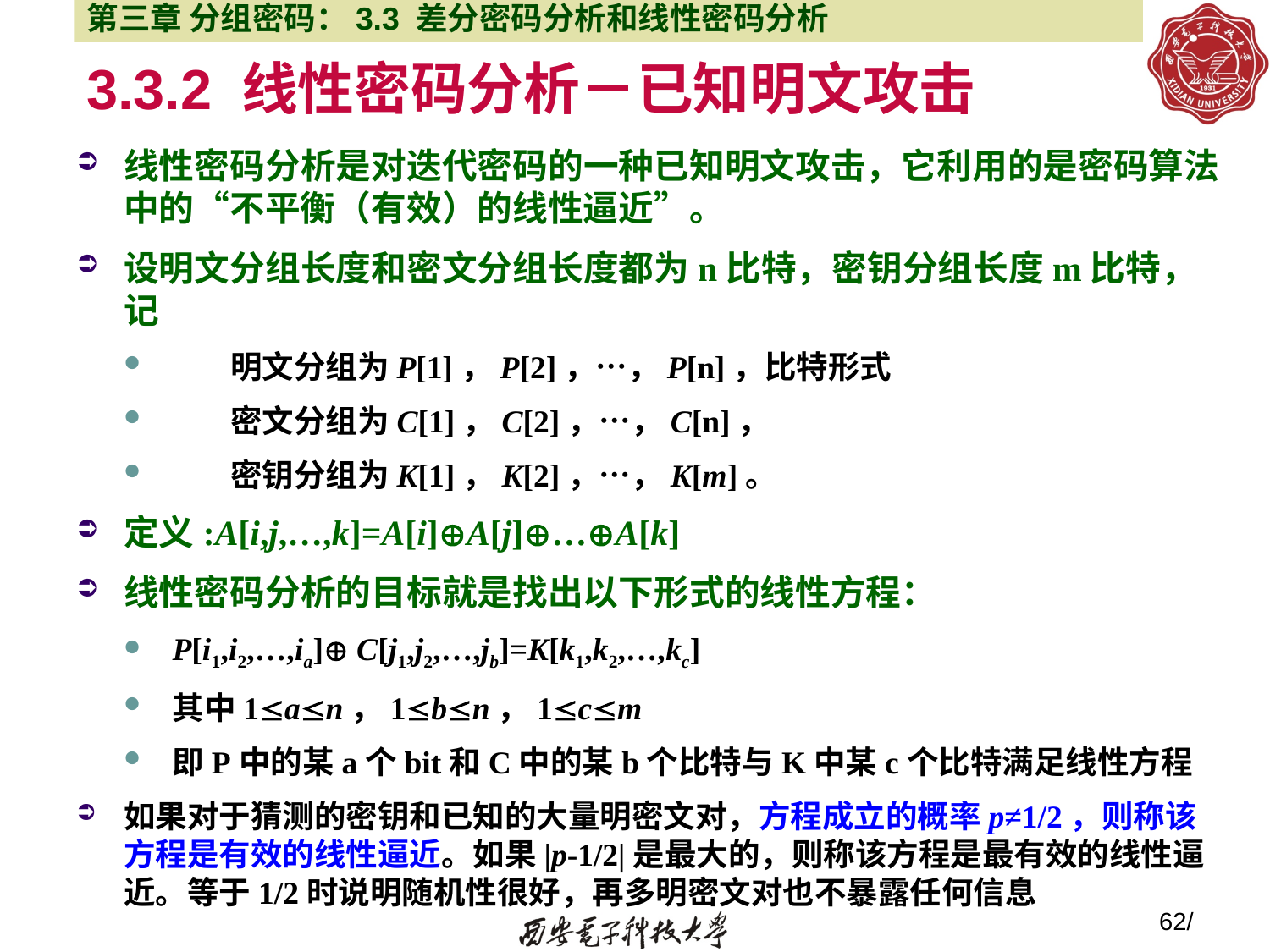

第三章 分组密码：3.3 差分密码分析和线性密码分析
# 3.3.2 线性密码分析－已知明文攻击
线性密码分析是对迭代密码的一种已知明文攻击，它利用的是密码算法中的“不平衡（有效）的线性逼近”。
设明文分组长度和密文分组长度都为n比特，密钥分组长度m比特，记
       明文分组为P[1]，P[2]，…，P[n]，比特形式
       密文分组为C[1]，C[2]，…，C[n]，
       密钥分组为K[1]，K[2]，…，K[m]。
定义:A[i,j,…,k]=A[i]⊕A[j]⊕…⊕A[k]
线性密码分析的目标就是找出以下形式的线性方程：
P[i1,i2,…,ia]⊕ C[j1,j2,…,jb]=K[k1,k2,…,kc]
其中1≤a≤n，1≤b≤n，1≤c≤m
即P中的某a个bit和C中的某b个比特与K中某c个比特满足线性方程
如果对于猜测的密钥和已知的大量明密文对，方程成立的概率p≠1/2，则称该方程是有效的线性逼近。如果|p-1/2|是最大的，则称该方程是最有效的线性逼近。等于1/2时说明随机性很好，再多明密文对也不暴露任何信息
62/